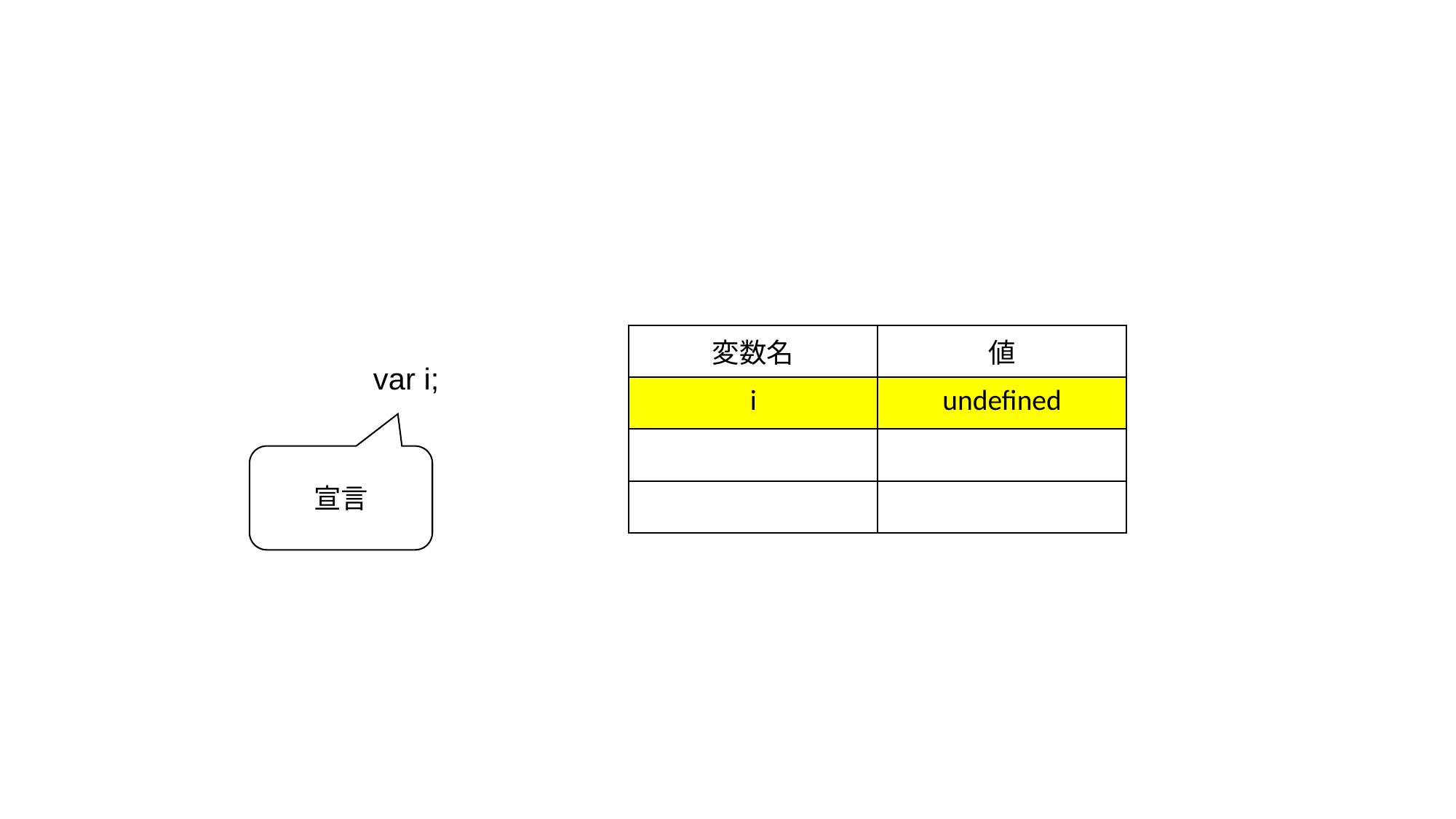

#
| 変数名 | 値 |
| --- | --- |
| i | undefined |
|  |  |
|  |  |
var i;
宣言